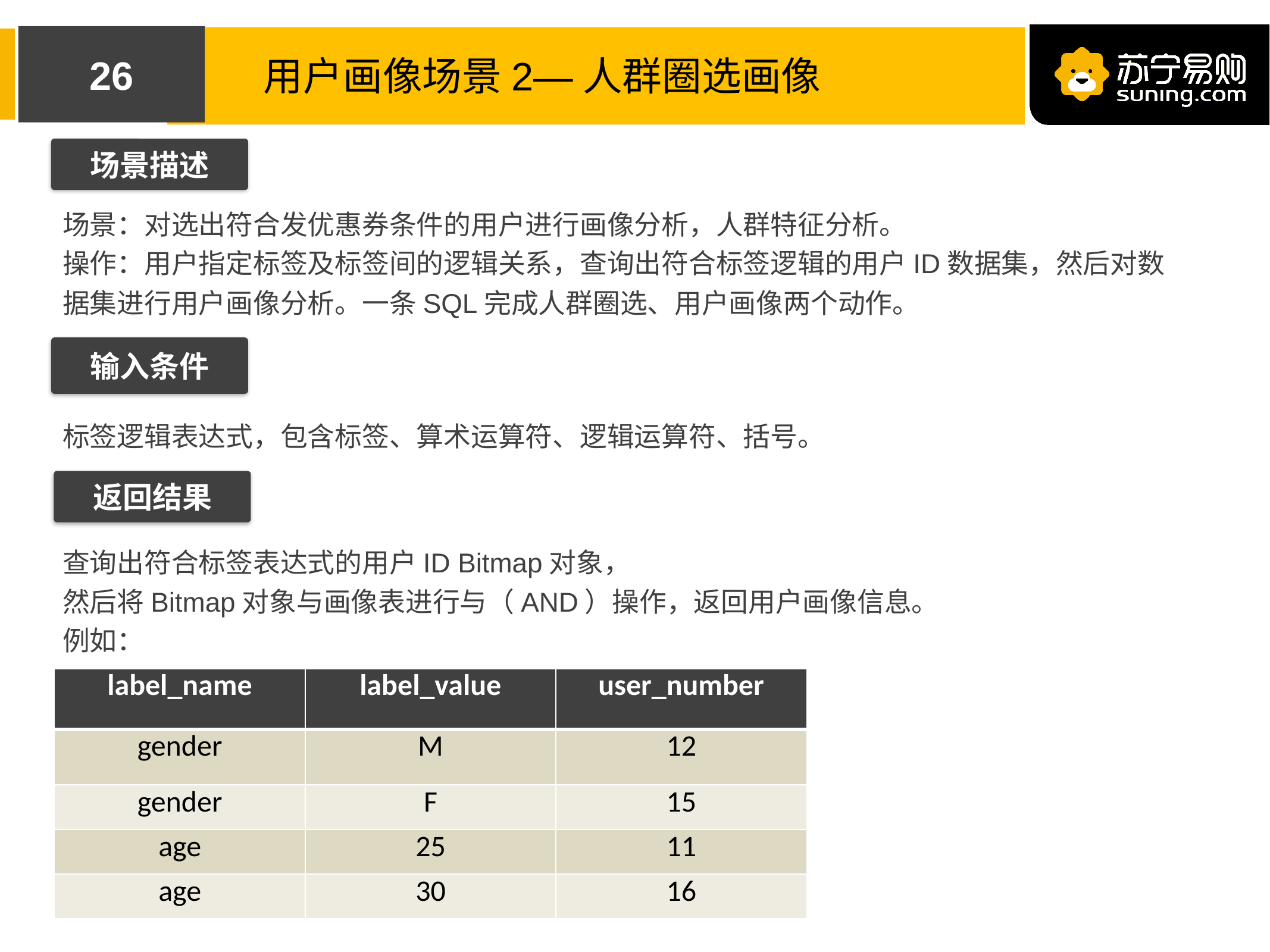

26
用户画像场景2—人群圈选画像
场景描述
场景：对选出符合发优惠券条件的用户进行画像分析，人群特征分析。
操作：用户指定标签及标签间的逻辑关系，查询出符合标签逻辑的用户ID数据集，然后对数据集进行用户画像分析。一条SQL完成人群圈选、用户画像两个动作。
输入条件
标签逻辑表达式，包含标签、算术运算符、逻辑运算符、括号。
返回结果
查询出符合标签表达式的用户ID Bitmap对象，
然后将Bitmap对象与画像表进行与（AND）操作，返回用户画像信息。
例如：
| label\_name | label\_value | user\_number |
| --- | --- | --- |
| gender | M | 12 |
| gender | F | 15 |
| age | 25 | 11 |
| age | 30 | 16 |